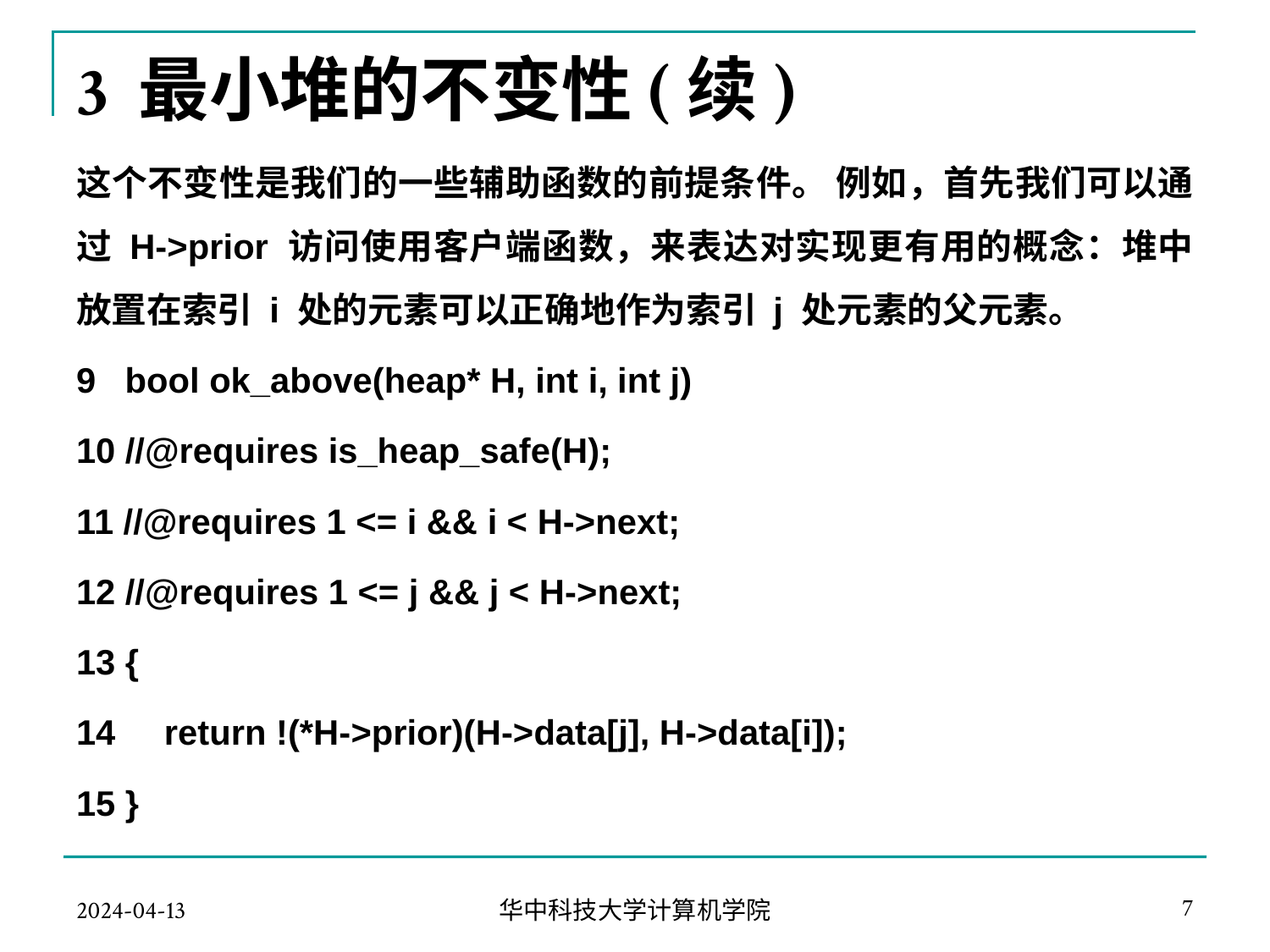

# 3 最小堆的不变性(续)
这个不变性是我们的一些辅助函数的前提条件。 例如，首先我们可以通过 H->prior 访问使用客户端函数，来表达对实现更有用的概念：堆中放置在索引 i 处的元素可以正确地作为索引 j 处元素的父元素。
9   bool ok_above(heap* H, int i, int j)
10 //@requires is_heap_safe(H);
11 //@requires 1 <= i && i < H->next;
12 //@requires 1 <= j && j < H->next;
13 {
14     return !(*H->prior)(H->data[j], H->data[i]);
15 }
2024-04-13
7
华中科技大学计算机学院